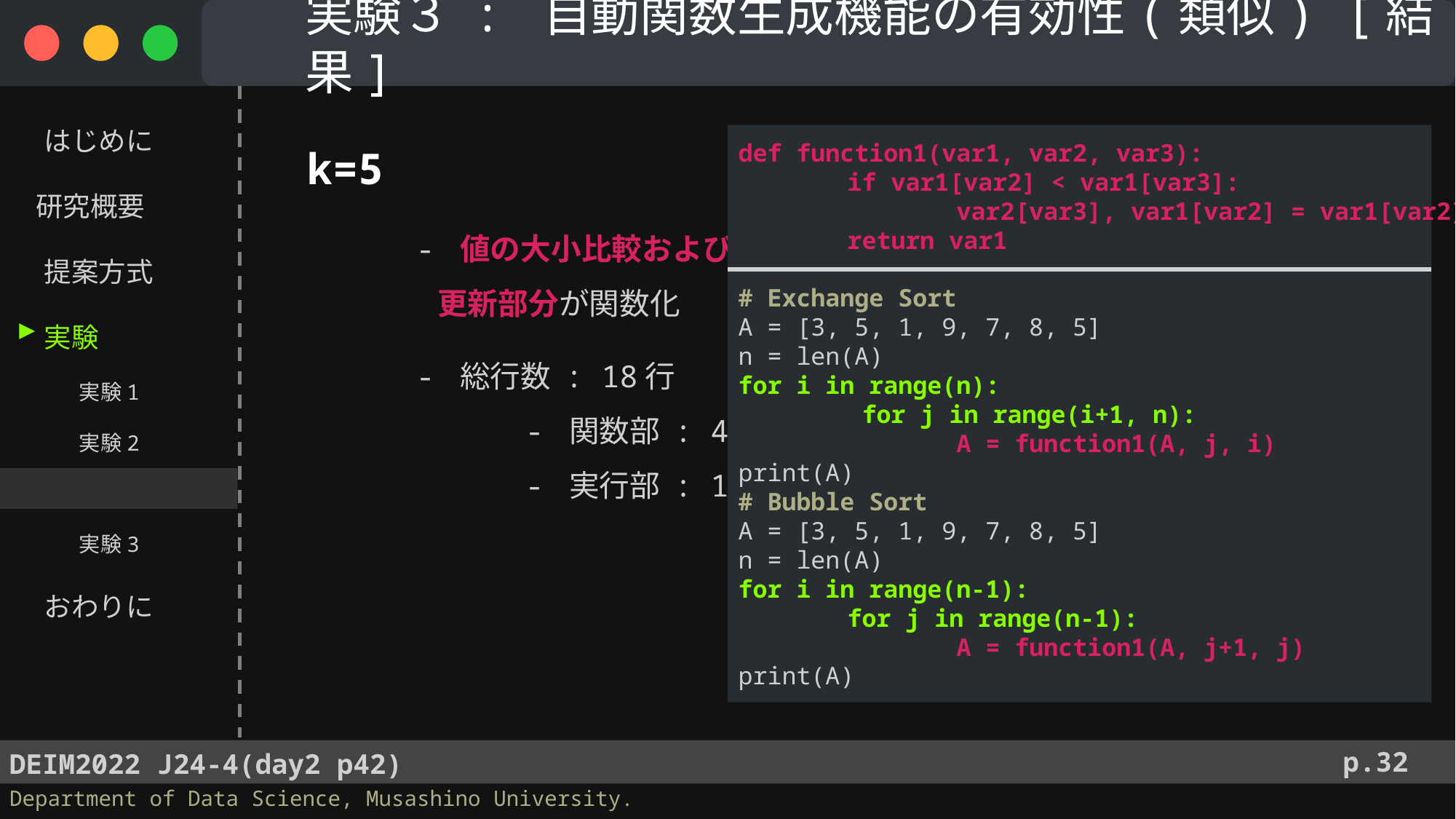

実験３ : 自動関数生成機能の有効性(類似) [結果]
　 はじめに
   研究概要
　 提案方式
　 実験
　　　 実験1
　　　 実験2
　　　 実験3
　 おわりに

k=5
	- 値の大小比較および
	  更新部分が関数化
	- 総行数 : 18行
		- 関数部 : 4行
		- 実行部 : 14行
def function1(var1, var2, var3):
	if var1[var2] < var1[var3]:
		var2[var3], var1[var2] = var1[var2], var1[var3])
	return var1

# Exchange Sort A = [3, 5, 1, 9, 7, 8, 5]
n = len(A)
for i in range(n):
	 for j in range(i+1, n):
		A = function1(A, j, i)
print(A)
# Bubble Sort
A = [3, 5, 1, 9, 7, 8, 5]
n = len(A)
for i in range(n-1):
	for j in range(n-1):
		A = function1(A, j+1, j)
print(A)
▶︎

p.32